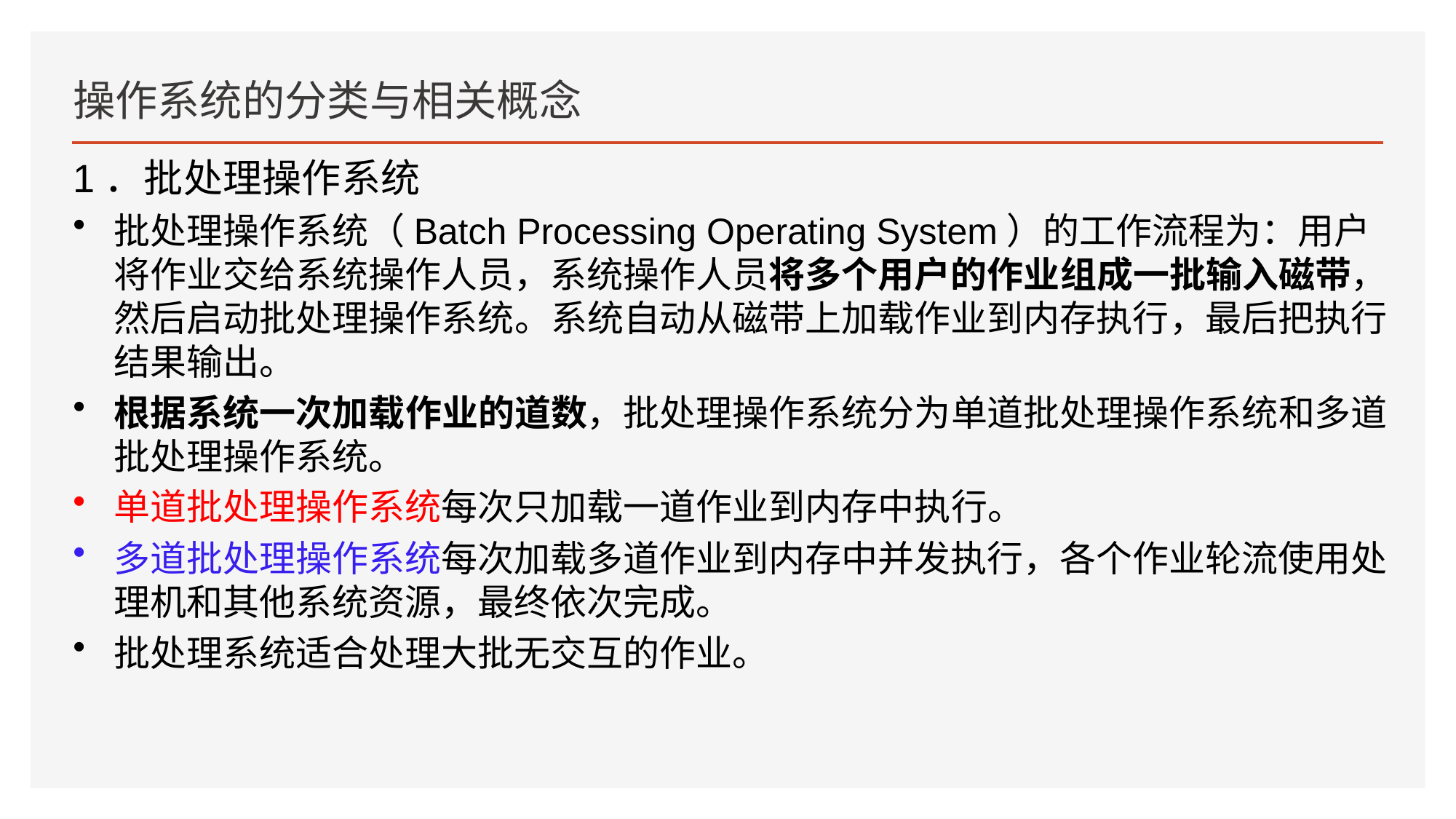

# 操作系统的分类与相关概念
1．批处理操作系统
批处理操作系统（Batch Processing Operating System）的工作流程为：用户将作业交给系统操作人员，系统操作人员将多个用户的作业组成一批输入磁带，然后启动批处理操作系统。系统自动从磁带上加载作业到内存执行，最后把执行结果输出。
根据系统一次加载作业的道数，批处理操作系统分为单道批处理操作系统和多道批处理操作系统。
单道批处理操作系统每次只加载一道作业到内存中执行。
多道批处理操作系统每次加载多道作业到内存中并发执行，各个作业轮流使用处理机和其他系统资源，最终依次完成。
批处理系统适合处理大批无交互的作业。